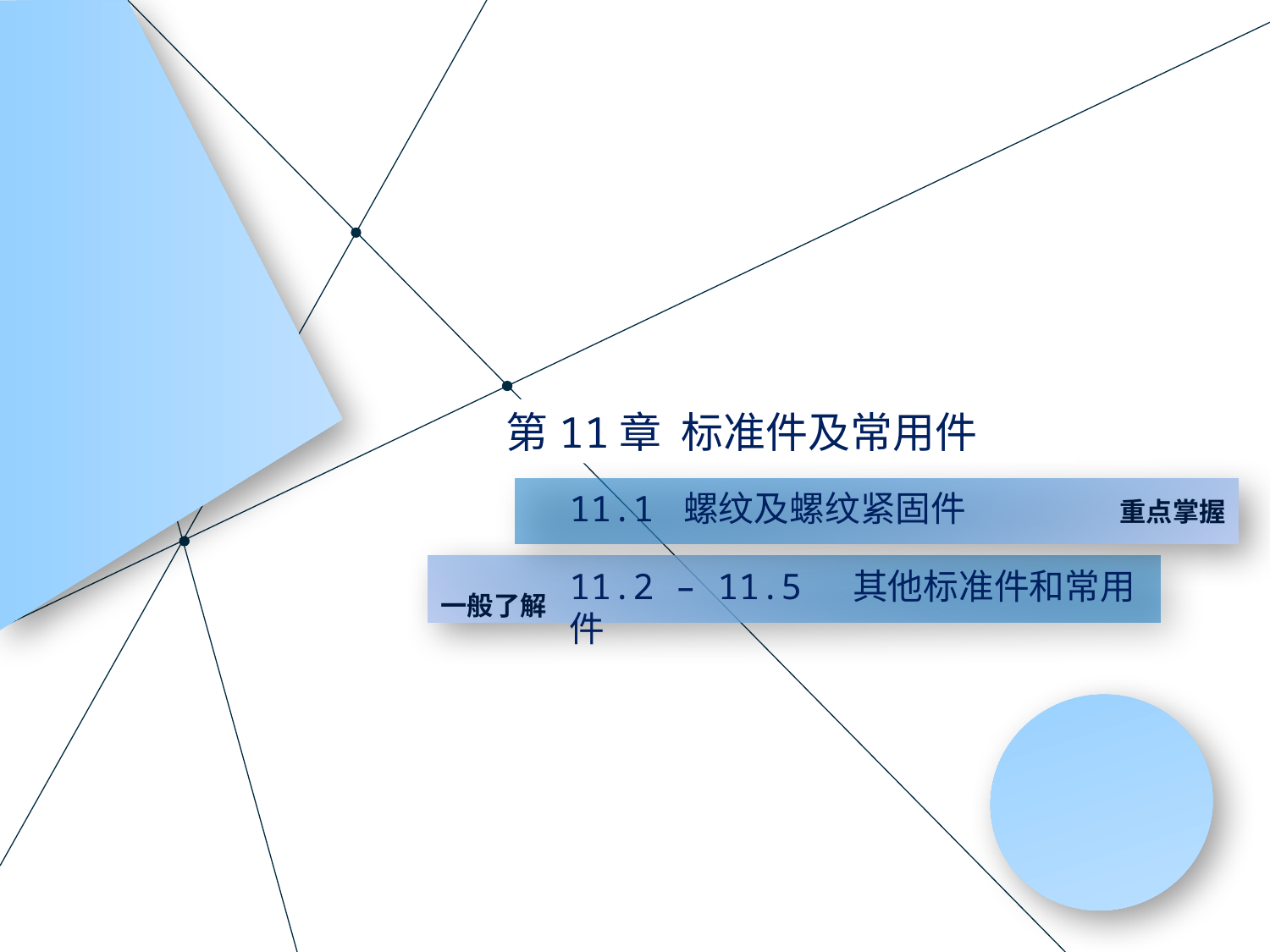

第11章  标准件及常用件
重点掌握
11.1 螺纹及螺纹紧固件

一般了解
11.2 – 11.5  其他标准件和常用件